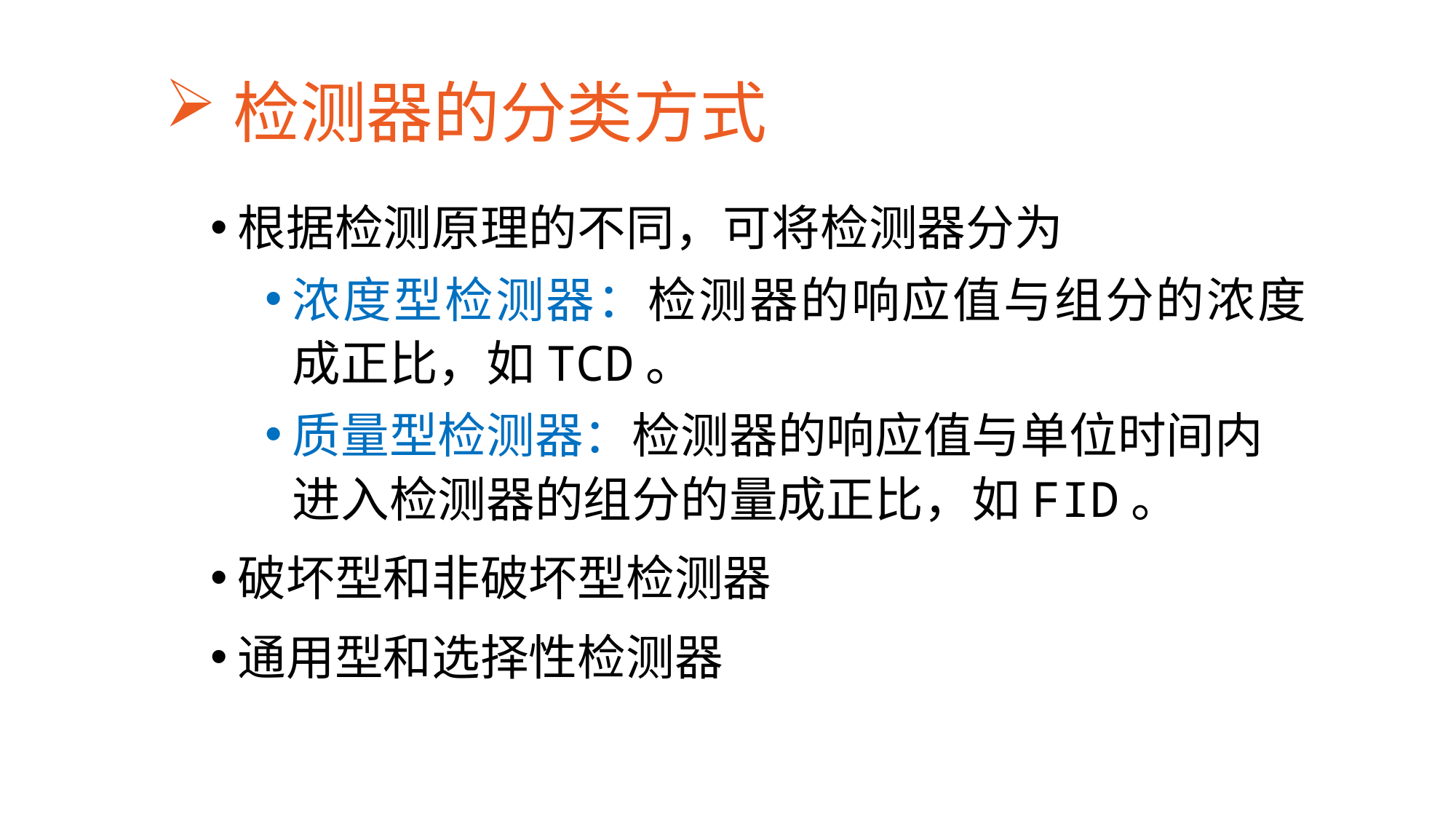

检测器的分类方式
根据检测原理的不同，可将检测器分为
浓度型检测器：检测器的响应值与组分的浓度成正比，如TCD。
质量型检测器：检测器的响应值与单位时间内进入检测器的组分的量成正比，如FID。
破坏型和非破坏型检测器
通用型和选择性检测器